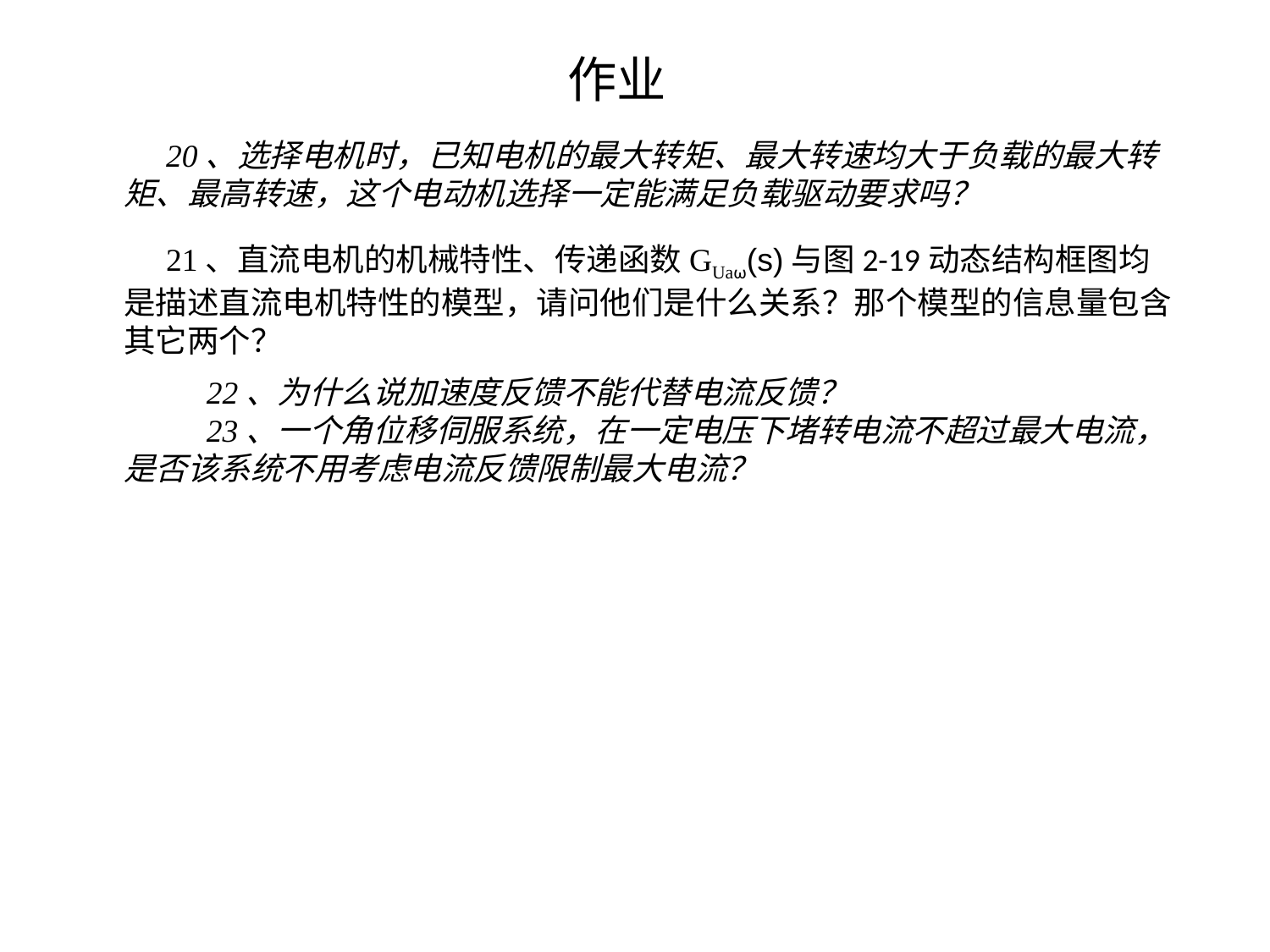

作业
20、选择电机时，已知电机的最大转矩、最大转速均大于负载的最大转矩、最高转速，这个电动机选择一定能满足负载驱动要求吗？
21、直流电机的机械特性、传递函数GUaω(s)与图2-19动态结构框图均是描述直流电机特性的模型，请问他们是什么关系？那个模型的信息量包含其它两个？
     22、为什么说加速度反馈不能代替电流反馈？
     23、一个角位移伺服系统，在一定电压下堵转电流不超过最大电流，是否该系统不用考虑电流反馈限制最大电流？